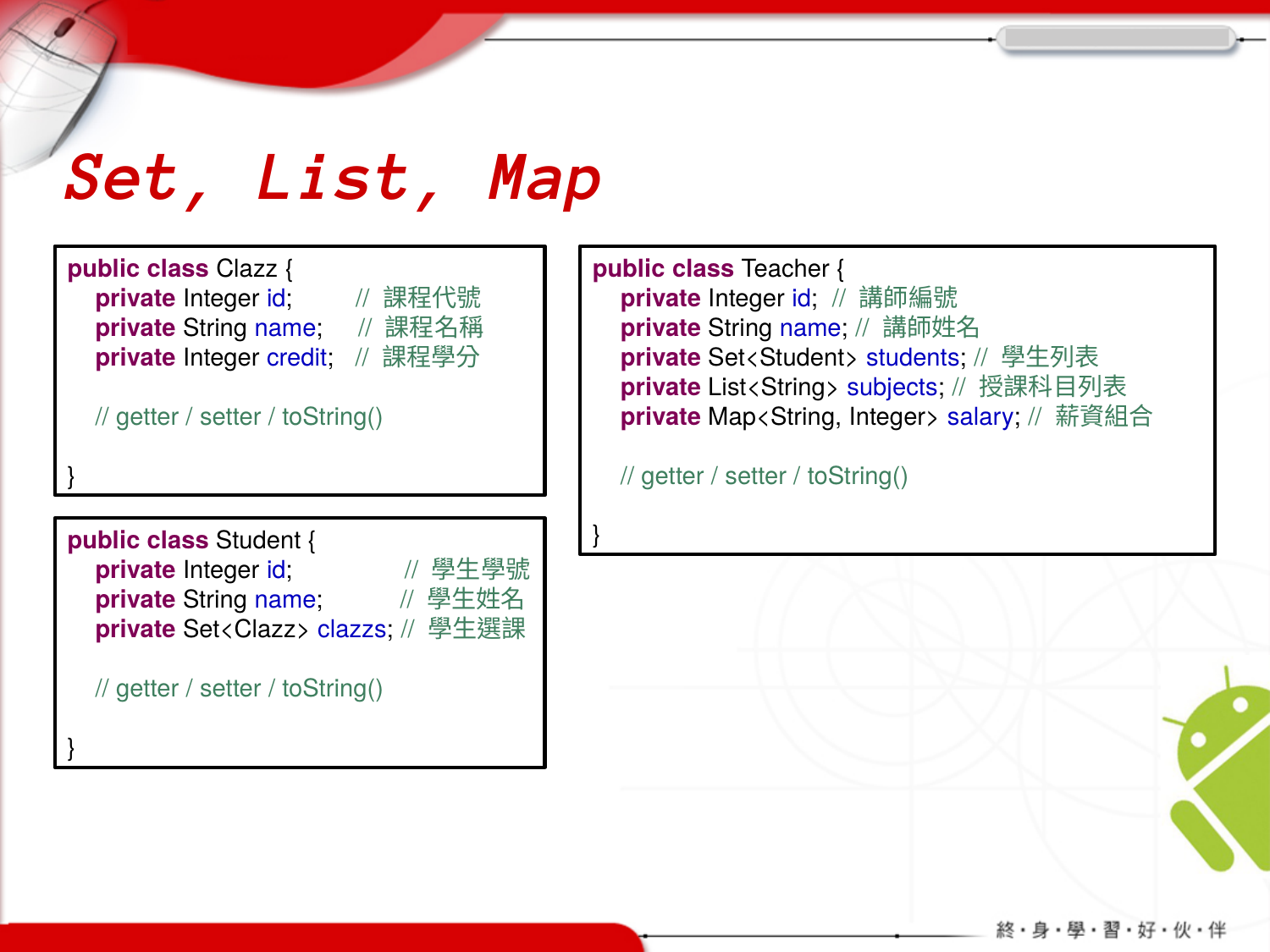

# Set, List, Map
public class Clazz {
    private Integer id;         // 課程代號
    private String name;     // 課程名稱
    private Integer credit;   // 課程學分

    // getter / setter / toString()

}
public class Teacher {
    private Integer id;  // 講師編號
    private String name; // 講師姓名
    private Set<Student> students; // 學生列表
    private List<String> subjects; // 授課科目列表
    private Map<String, Integer> salary; // 薪資組合

    // getter / setter / toString()

}
public class Student {
    private Integer id;                // 學生學號
    private String name;           // 學生姓名
    private Set<Clazz> clazzs; // 學生選課

    // getter / setter / toString()

}